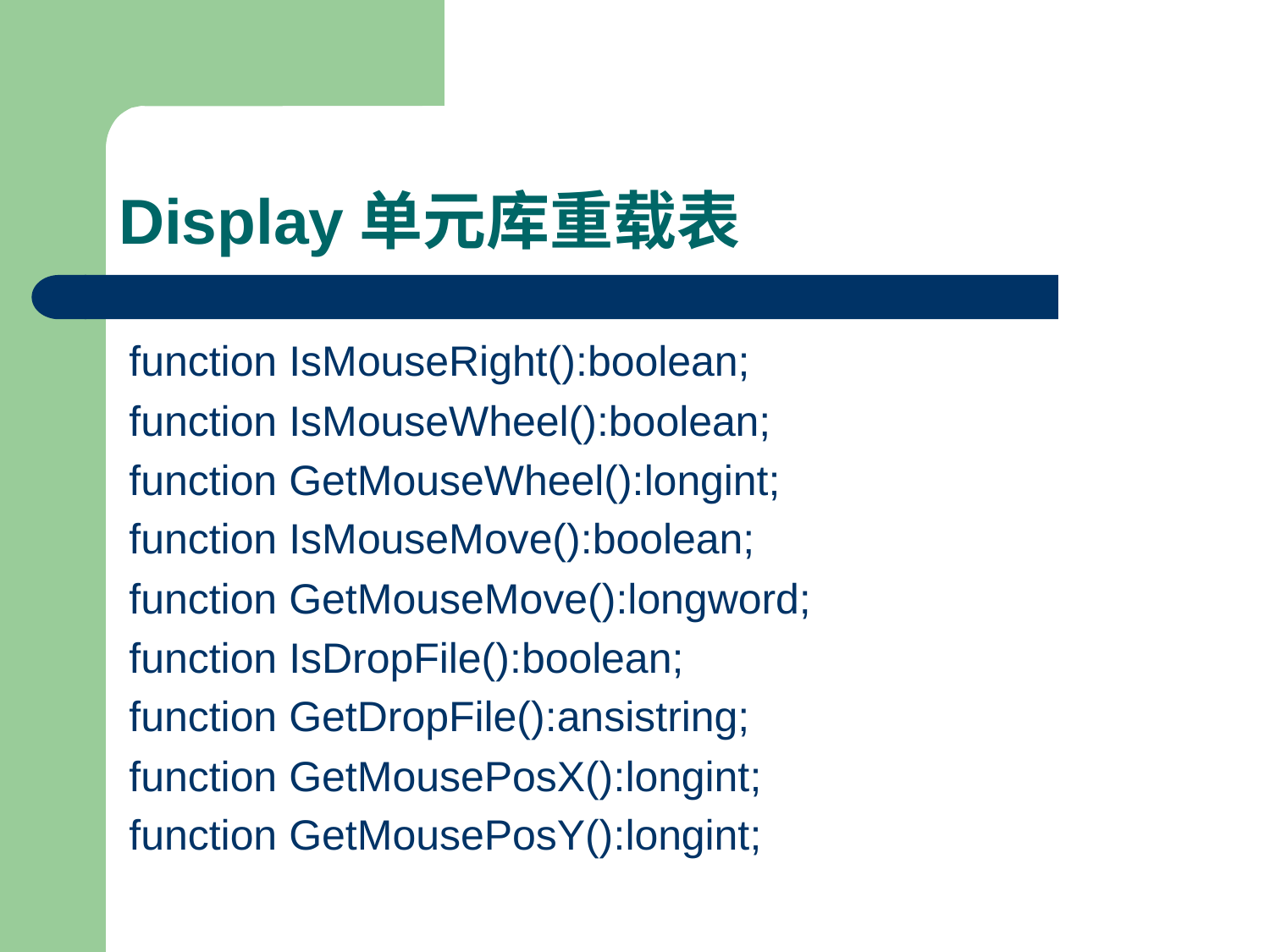

# Display单元库重载表
function IsMouseRight():boolean;
function IsMouseWheel():boolean;
function GetMouseWheel():longint;
function IsMouseMove():boolean;
function GetMouseMove():longword;
function IsDropFile():boolean;
function GetDropFile():ansistring;
function GetMousePosX():longint;
function GetMousePosY():longint;